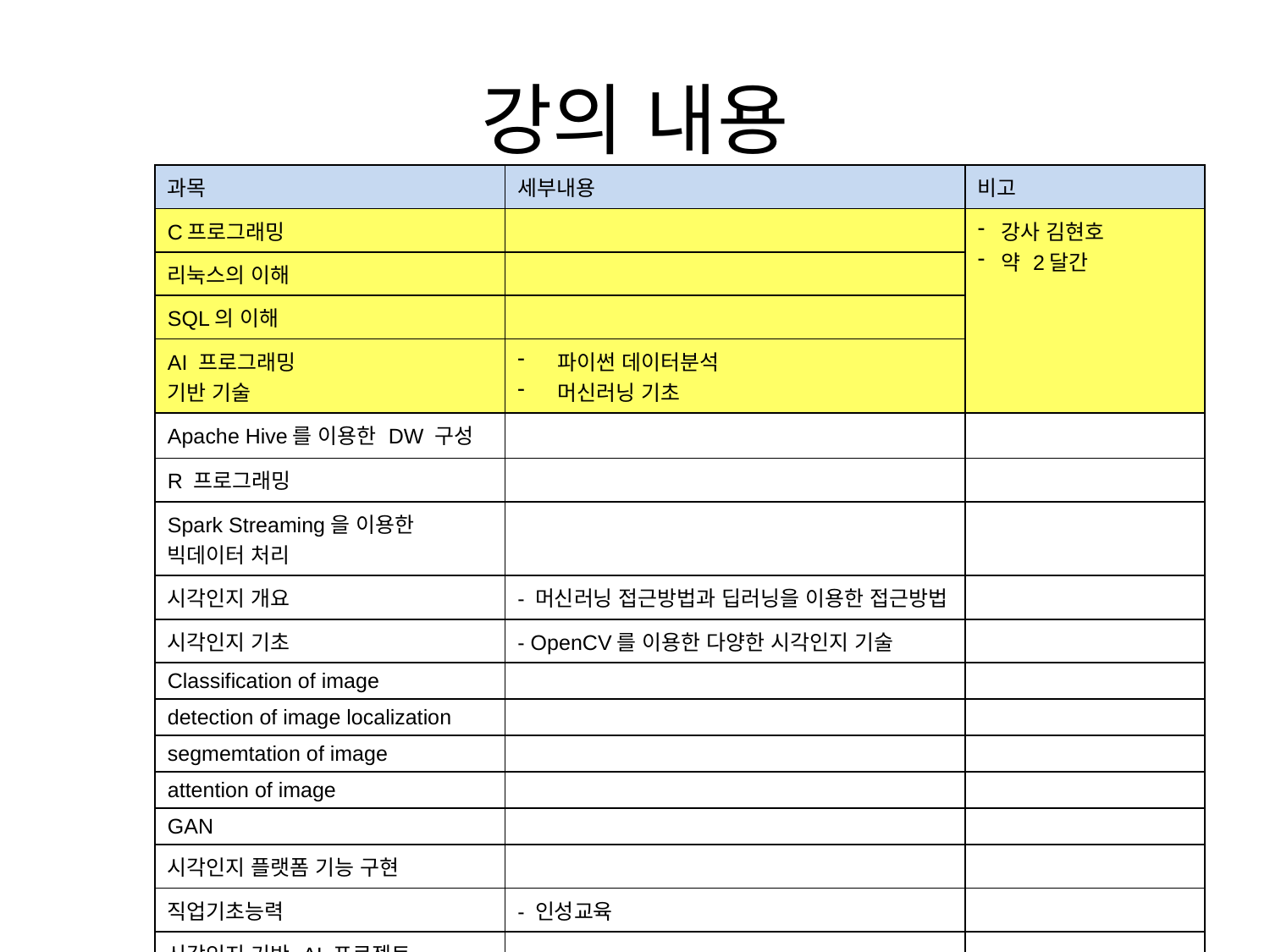

# 강의 내용
| 과목 | 세부내용 | 비고 |
| --- | --- | --- |
| C프로그래밍 |  | 강사 김현호 약 2달간 |
| 리눅스의 이해 |  |  |
| SQL의 이해 |  |  |
| AI 프로그래밍 기반 기술 | 파이썬 데이터분석 머신러닝 기초 |  |
| Apache Hive를 이용한 DW 구성 |  |  |
| R 프로그래밍 |  |  |
| Spark Streaming을 이용한 빅데이터 처리 |  |  |
| 시각인지 개요 | - 머신러닝 접근방법과 딥러닝을 이용한 접근방법 |  |
| 시각인지 기초 | - OpenCV를 이용한 다양한 시각인지 기술 |  |
| Classification of image |  |  |
| detection of image localization |  |  |
| segmemtation of image |  |  |
| attention of image |  |  |
| GAN |  |  |
| 시각인지 플랫폼 기능 구현 |  |  |
| 직업기초능력 | - 인성교육 |  |
| 시각인지 기반 AI 프로젝트 |  |  |